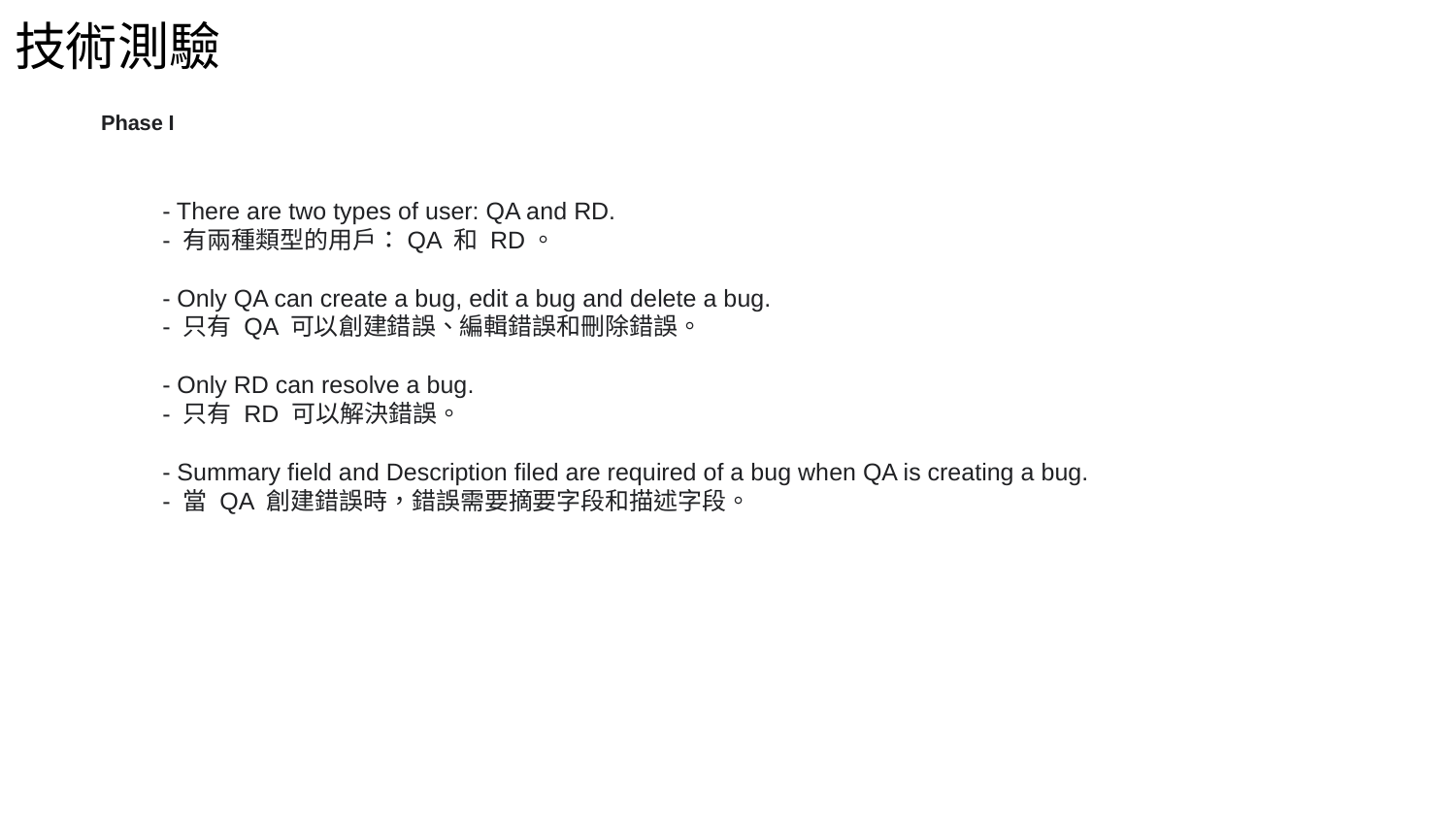

# 技術測驗
Phase I

- There are two types of user: QA and RD.
- 有兩種類型的用戶：QA 和 RD。

- Only QA can create a bug, edit a bug and delete a bug.
- 只有 QA 可以創建錯誤、編輯錯誤和刪除錯誤。

- Only RD can resolve a bug.
- 只有 RD 可以解決錯誤。

- Summary field and Description filed are required of a bug when QA is creating a bug.
- 當 QA 創建錯誤時，錯誤需要摘要字段和描述字段。